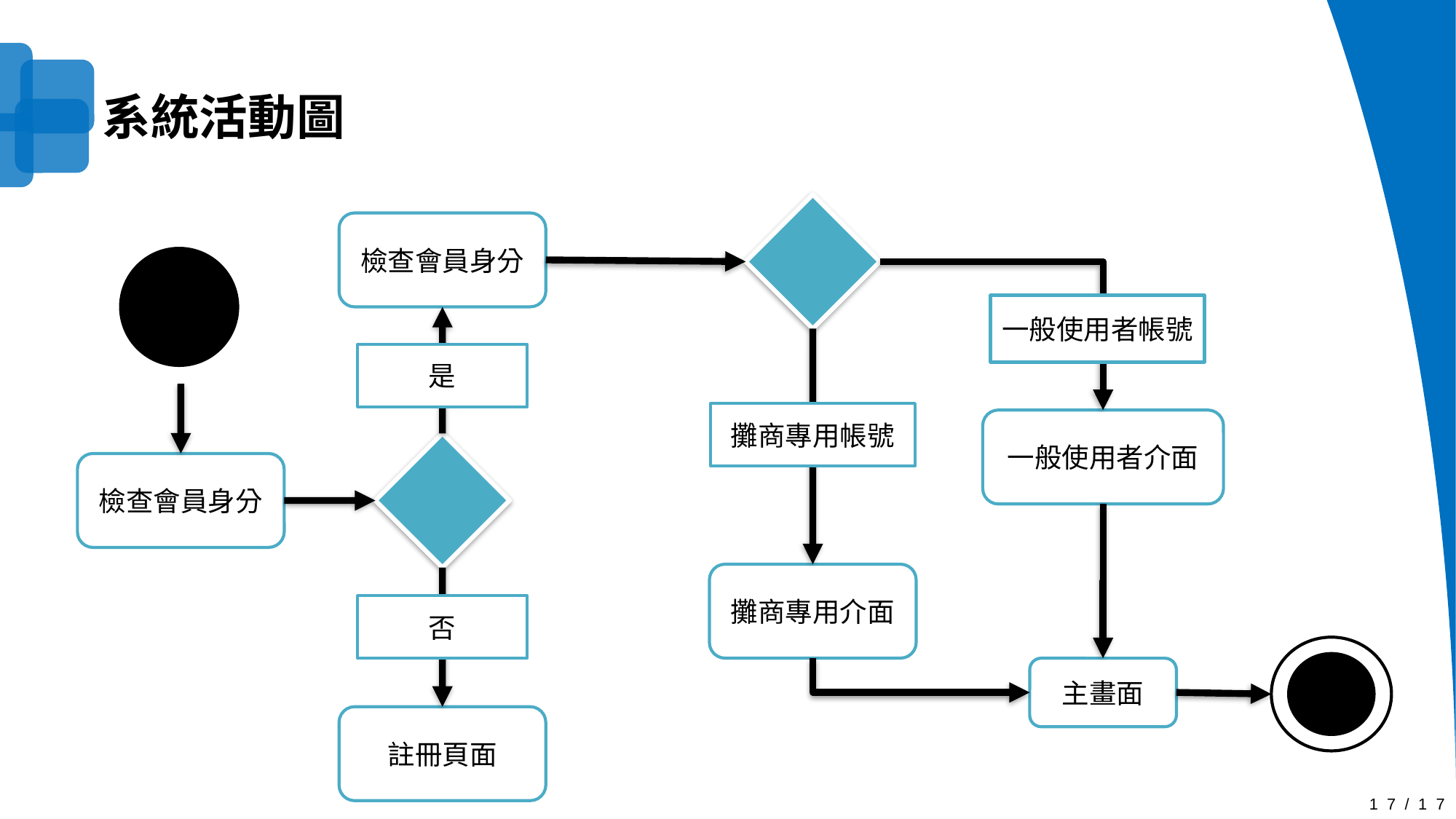

系統活動圖

檢查會員身分

一般使用者帳號
是
攤商專用帳號
一般使用者介面

檢查會員身分
攤商專用介面
否

主畫面
註冊頁面
17/17